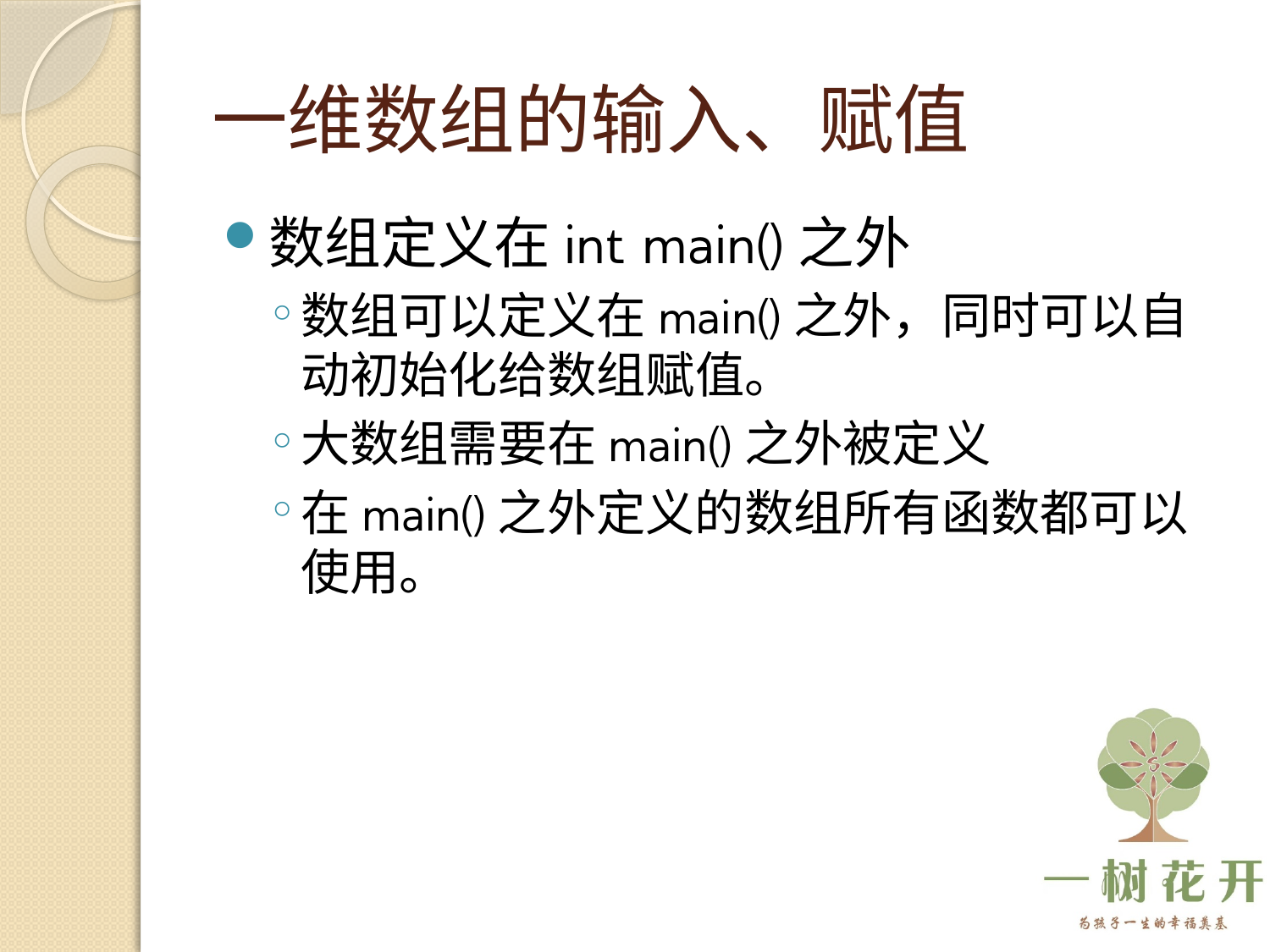

# 一维数组的输入、赋值
数组定义在int main()之外
数组可以定义在main()之外，同时可以自动初始化给数组赋值。
大数组需要在main()之外被定义
在main()之外定义的数组所有函数都可以使用。